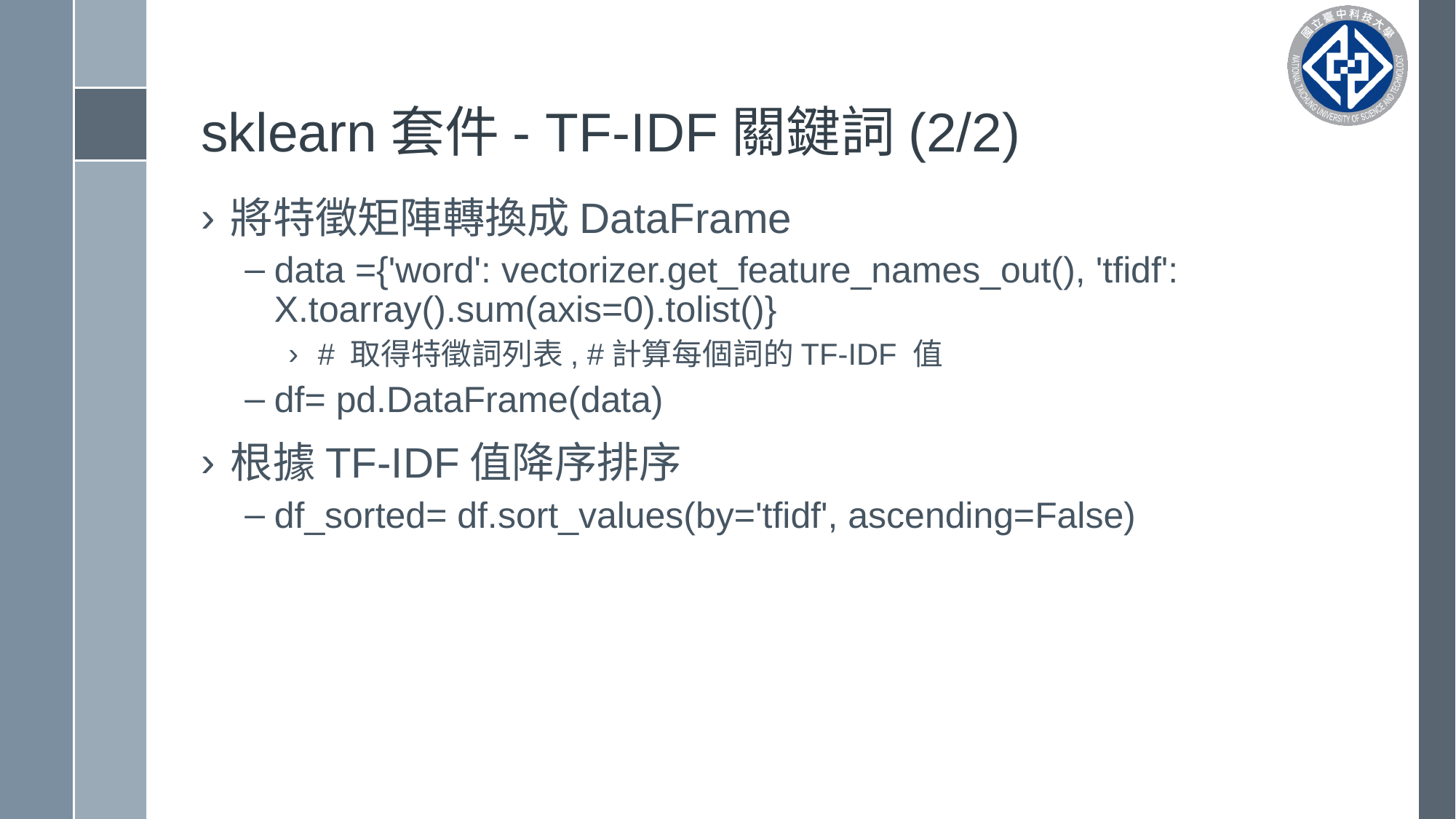

# sklearn套件- TF-IDF關鍵詞(2/2)
將特徵矩陣轉換成DataFrame
data ={'word': vectorizer.get_feature_names_out(), 'tfidf': X.toarray().sum(axis=0).tolist()}
# 取得特徵詞列表, #計算每個詞的TF-IDF 值
df= pd.DataFrame(data)
根據TF-IDF值降序排序
df_sorted= df.sort_values(by='tfidf', ascending=False)